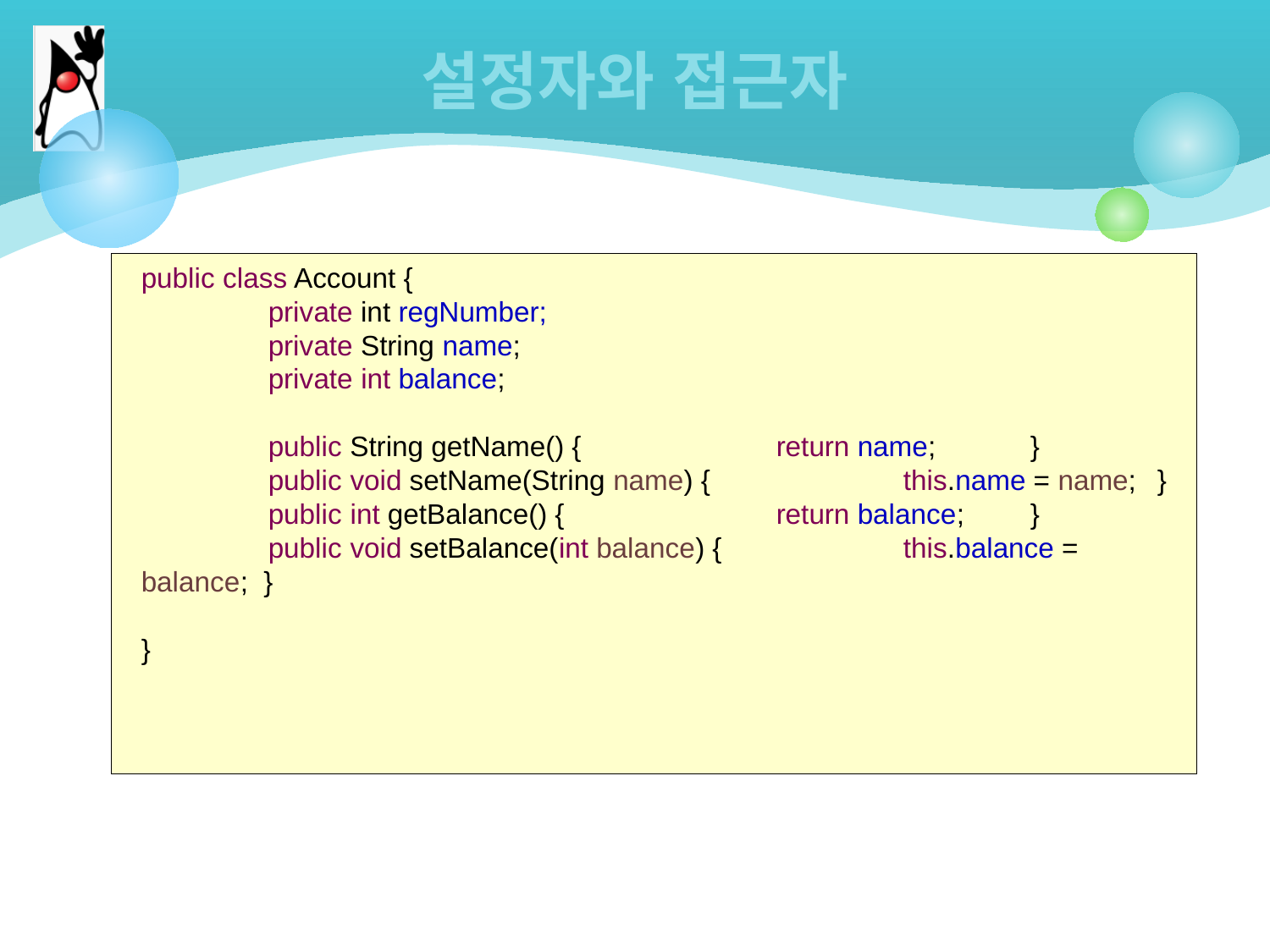

# 설정자와 접근자
public class Account {
	private int regNumber;
	private String name;
	private int balance;

	public String getName() {		return name;	}
	public void setName(String name) {		this.name = name;	}
	public int getBalance() {		return balance;	}
	public void setBalance(int balance) {		this.balance = balance;  }

}